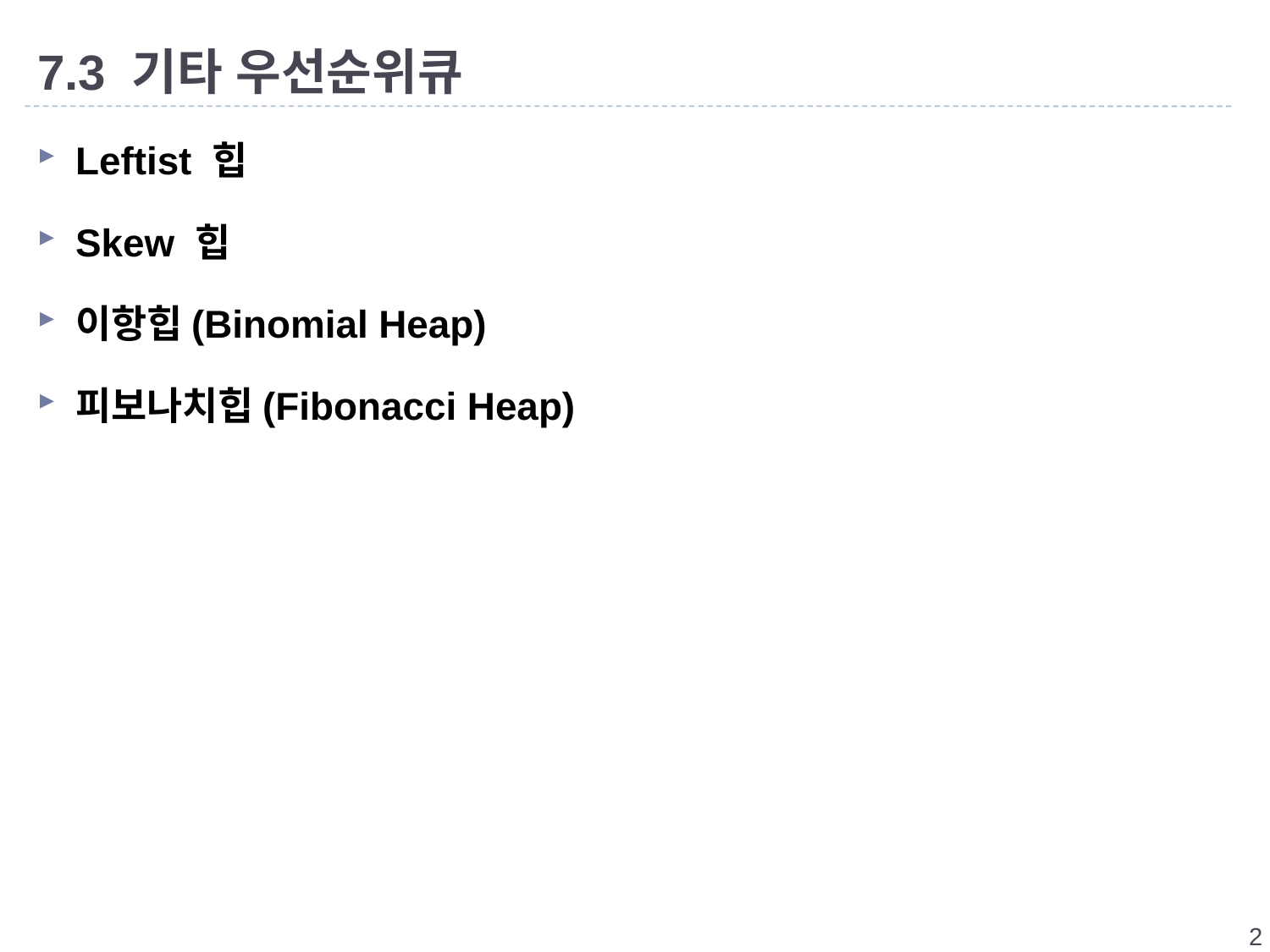

# 7.3 기타 우선순위큐
Leftist 힙
Skew 힙
이항힙(Binomial Heap)
피보나치힙(Fibonacci Heap)
2